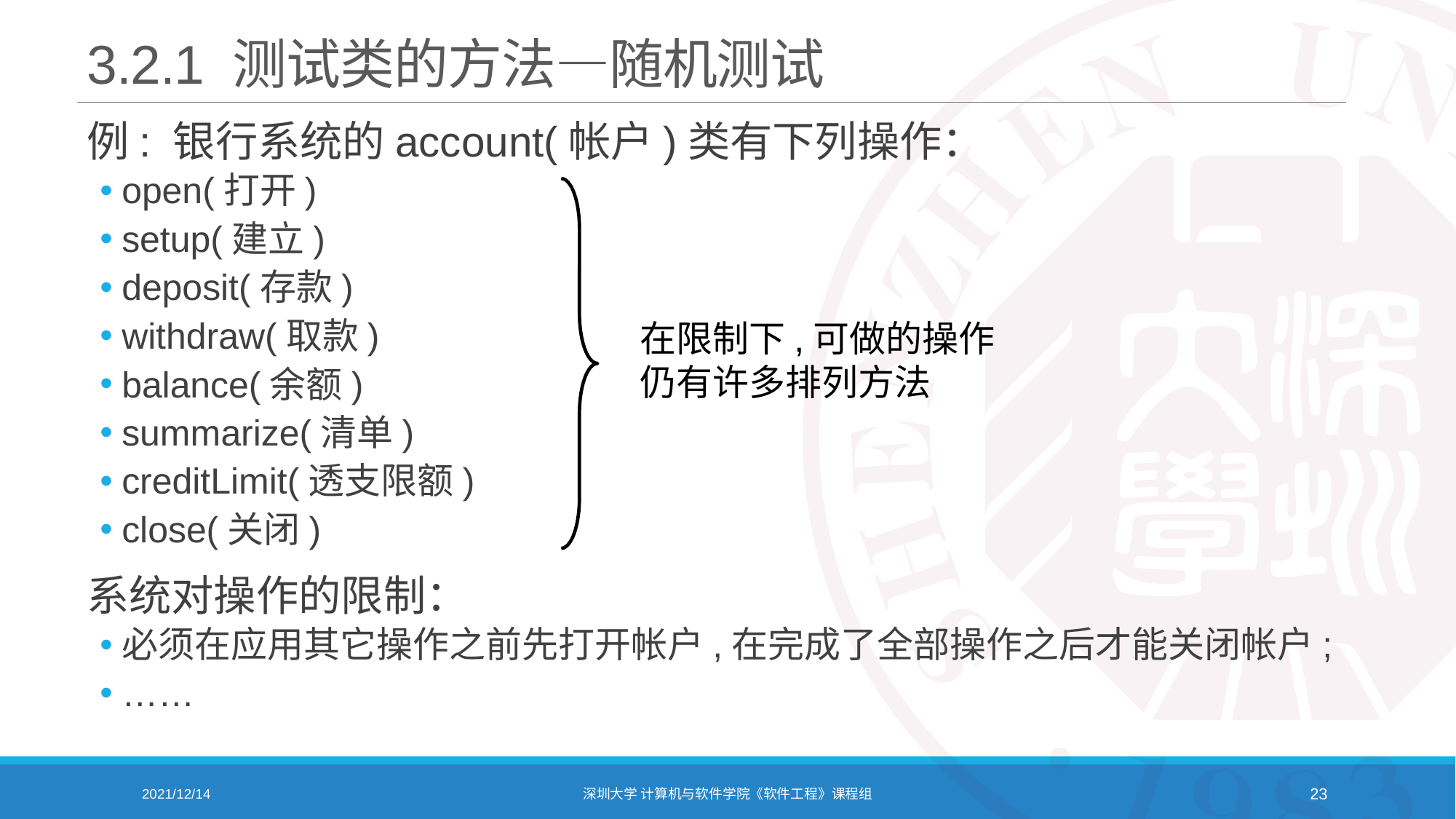

# 3.2.1 测试类的方法—随机测试
例: 银行系统的account(帐户)类有下列操作：
open(打开)
setup(建立)
deposit(存款)
withdraw(取款)
balance(余额)
summarize(清单)
creditLimit(透支限额)
close(关闭)
系统对操作的限制：
必须在应用其它操作之前先打开帐户,在完成了全部操作之后才能关闭帐户;
……

在限制下,可做的操作仍有许多排列方法
2021/12/14
深圳大学 计算机与软件学院《软件工程》课程组
23